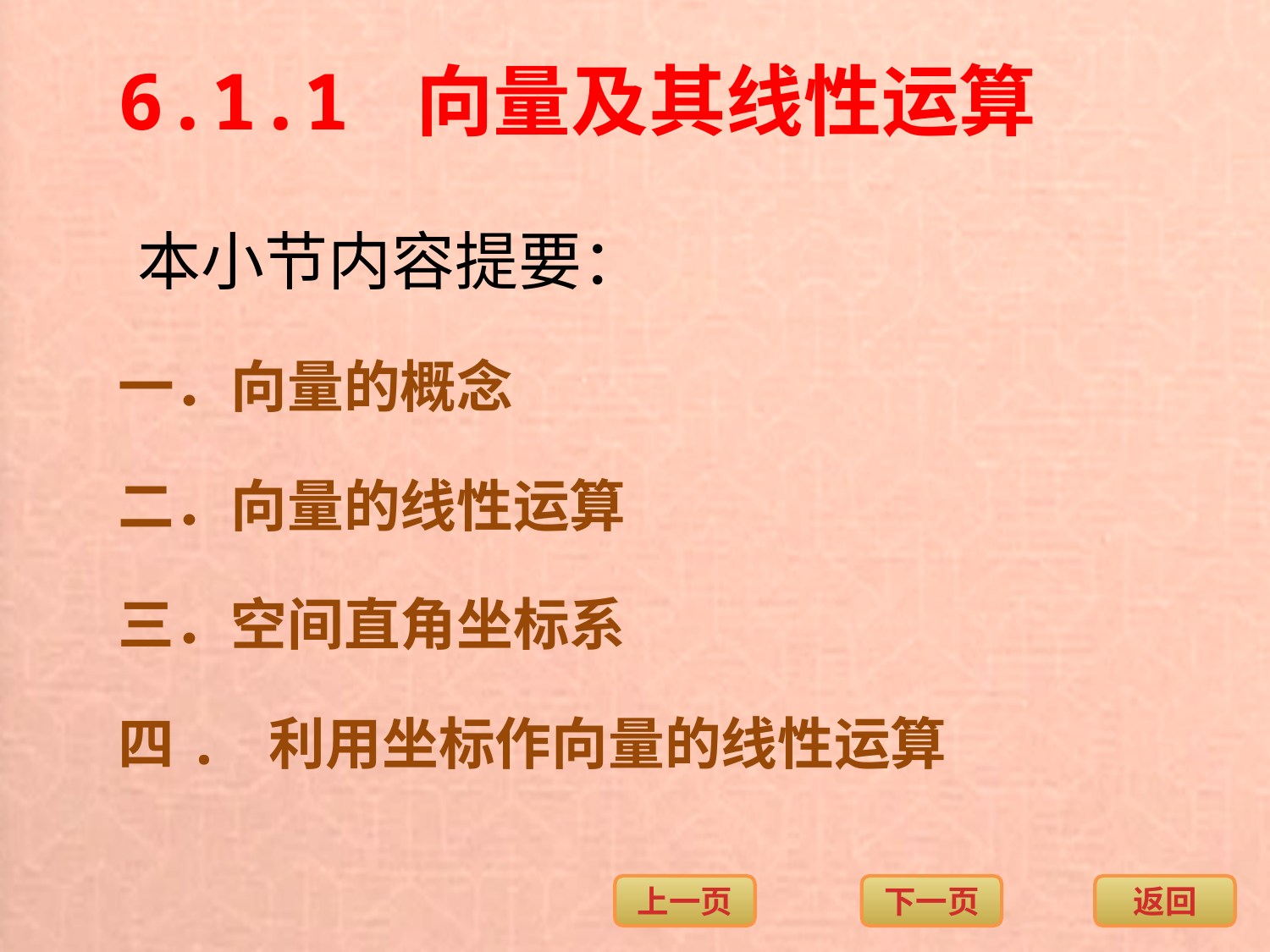

6.1.1 向量及其线性运算
本小节内容提要：
一．向量的概念
二．向量的线性运算
三．空间直角坐标系
四. 利用坐标作向量的线性运算